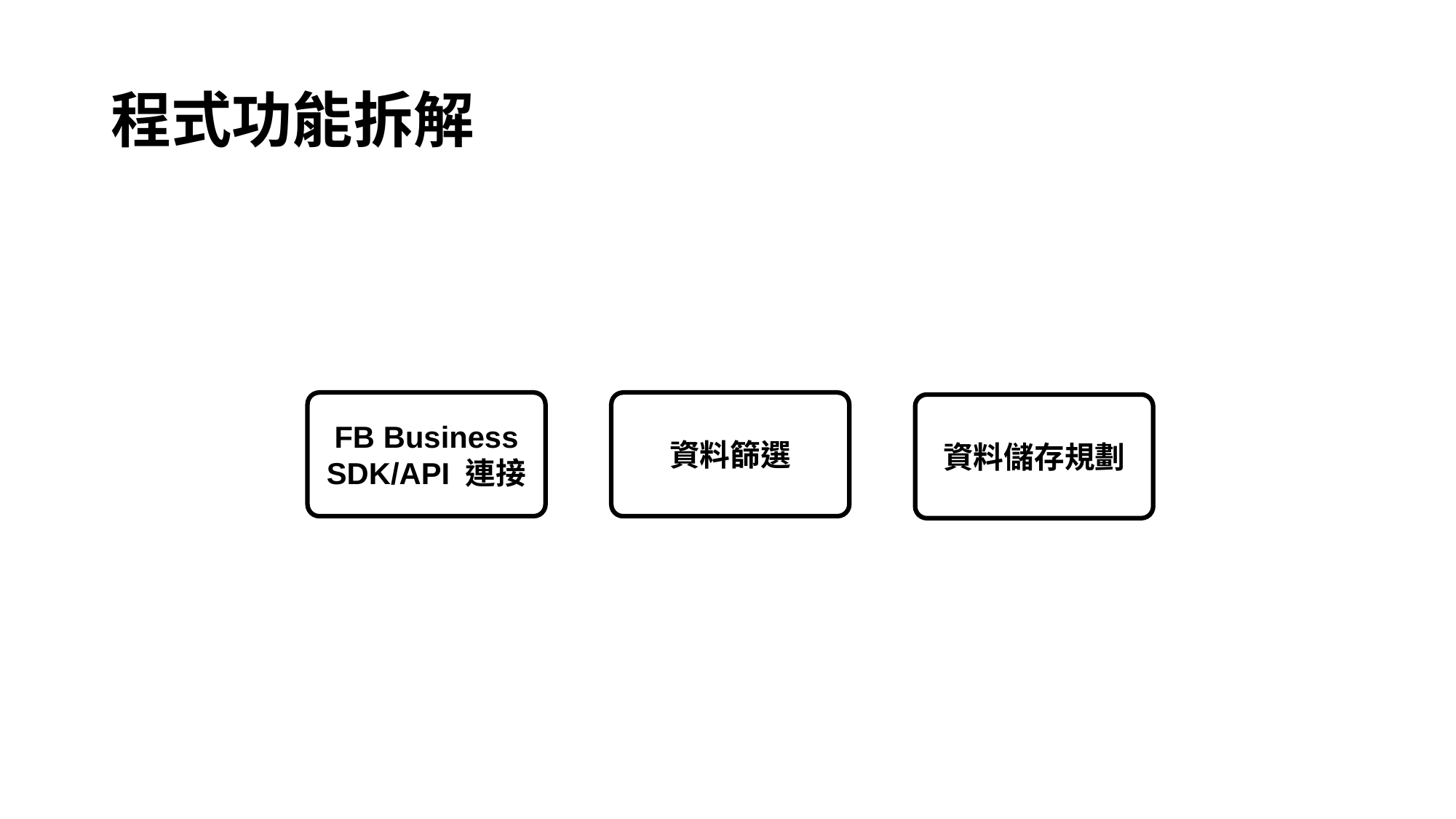

# 程式功能拆解
FB Business SDK/API 連接
資料篩選
資料儲存規劃